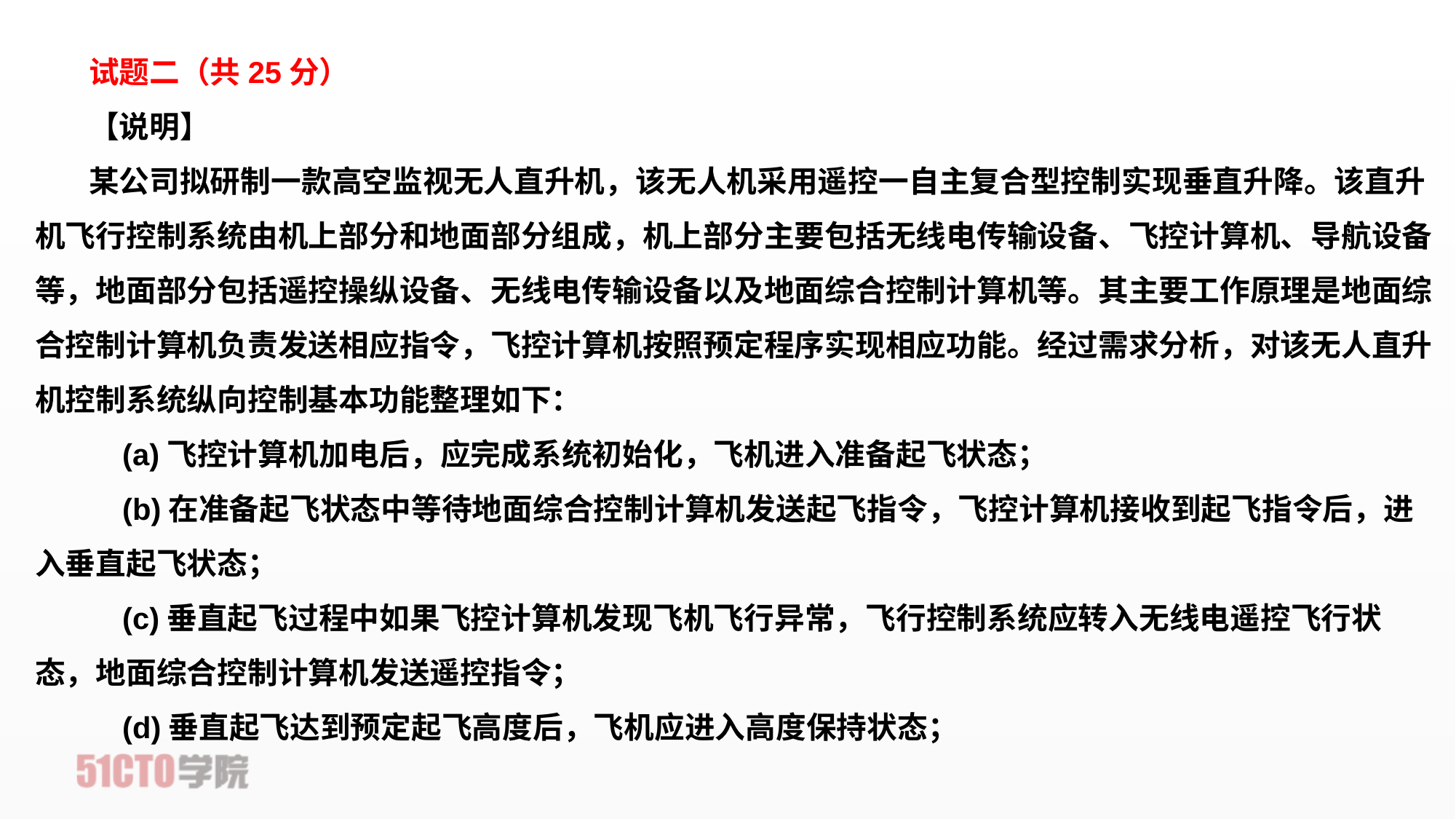

试题二（共25分）
【说明】
某公司拟研制一款高空监视无人直升机，该无人机采用遥控一自主复合型控制实现垂直升降。该直升机飞行控制系统由机上部分和地面部分组成，机上部分主要包括无线电传输设备、飞控计算机、导航设备等，地面部分包括遥控操纵设备、无线电传输设备以及地面综合控制计算机等。其主要工作原理是地面综合控制计算机负责发送相应指令，飞控计算机按照预定程序实现相应功能。经过需求分析，对该无人直升机控制系统纵向控制基本功能整理如下：
    (a)飞控计算机加电后，应完成系统初始化，飞机进入准备起飞状态；
    (b)在准备起飞状态中等待地面综合控制计算机发送起飞指令，飞控计算机接收到起飞指令后，进入垂直起飞状态；
    (c)垂直起飞过程中如果飞控计算机发现飞机飞行异常，飞行控制系统应转入无线电遥控飞行状态，地面综合控制计算机发送遥控指令；
    (d)垂直起飞达到预定起飞高度后，飞机应进入高度保持状态；